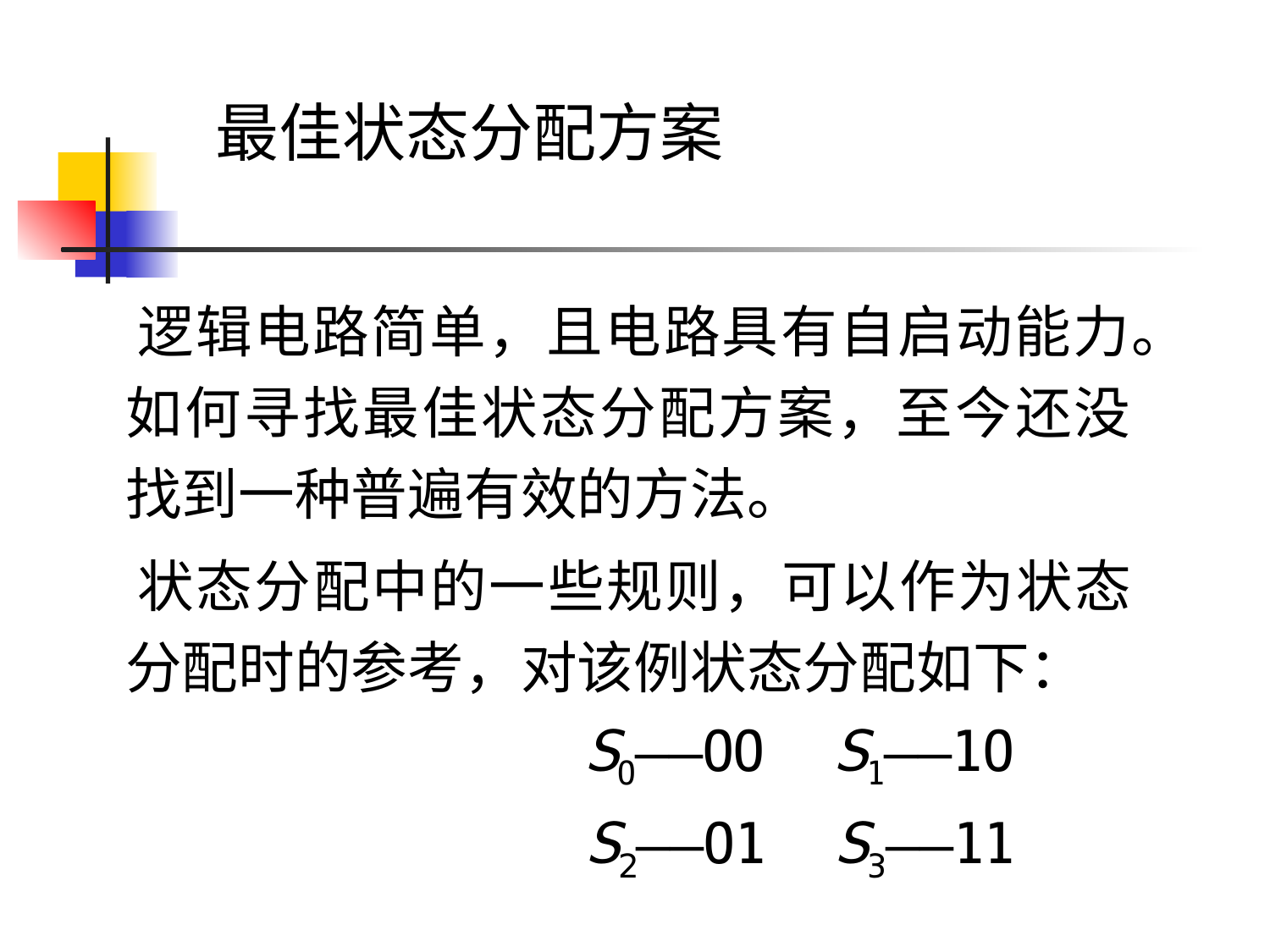

最佳状态分配方案
   逻辑电路简单，且电路具有自启动能力。如何寻找最佳状态分配方案，至今还没找到一种普遍有效的方法。
   状态分配中的一些规则，可以作为状态分配时的参考，对该例状态分配如下：
                            S0——00    S1——10
                             S2——01    S3——11